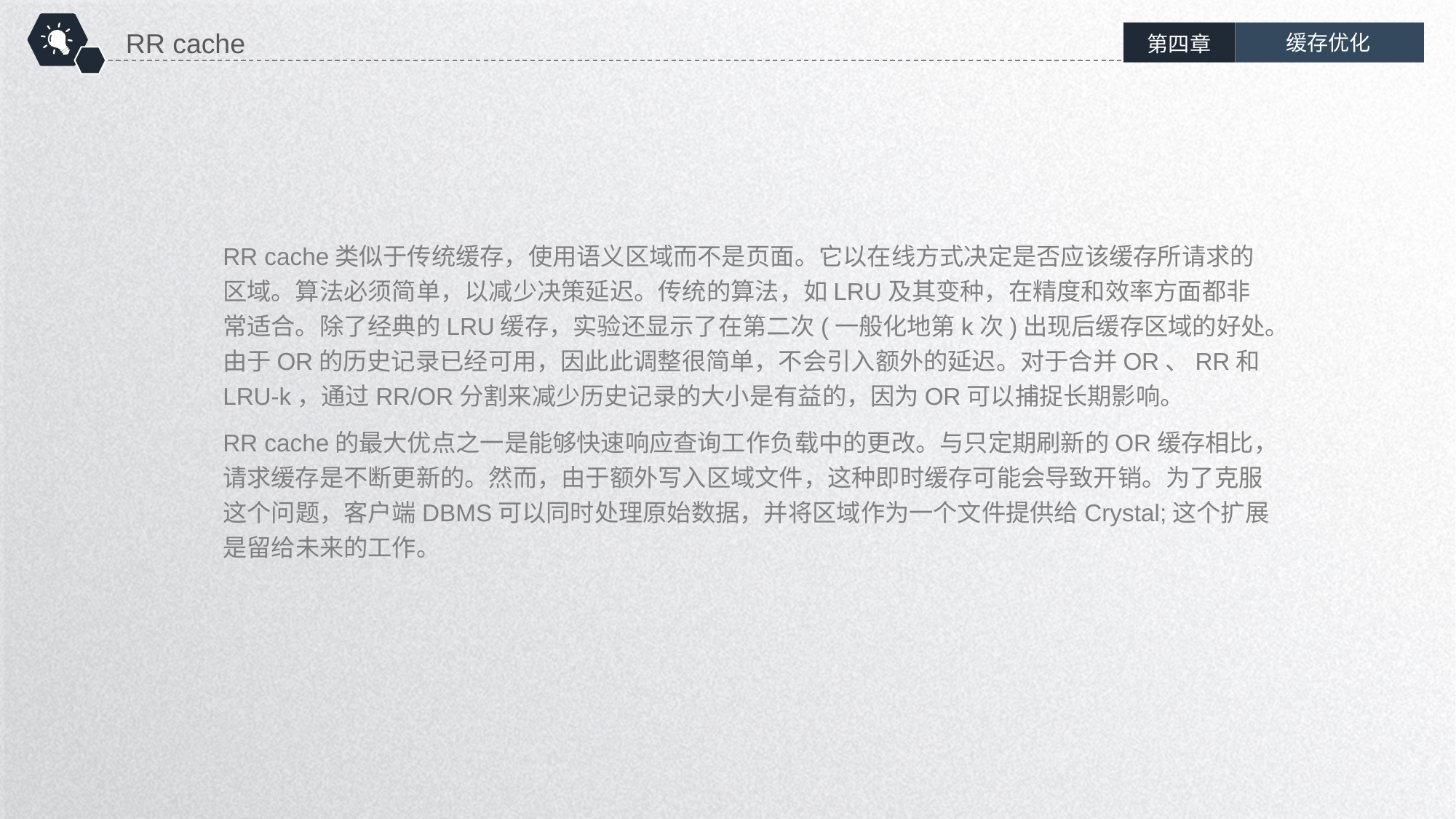

RR cache
缓存优化
第四章

RR cache类似于传统缓存，使用语义区域而不是页面。它以在线方式决定是否应该缓存所请求的区域。算法必须简单，以减少决策延迟。传统的算法，如LRU及其变种，在精度和效率方面都非常适合。除了经典的LRU缓存，实验还显示了在第二次(一般化地第k次)出现后缓存区域的好处。由于OR的历史记录已经可用，因此此调整很简单，不会引入额外的延迟。对于合并OR、RR和LRU-k，通过RR/OR分割来减少历史记录的大小是有益的，因为OR可以捕捉长期影响。
RR cache的最大优点之一是能够快速响应查询工作负载中的更改。与只定期刷新的OR缓存相比，请求缓存是不断更新的。然而，由于额外写入区域文件，这种即时缓存可能会导致开销。为了克服这个问题，客户端DBMS可以同时处理原始数据，并将区域作为一个文件提供给Crystal;这个扩展是留给未来的工作。
延时符